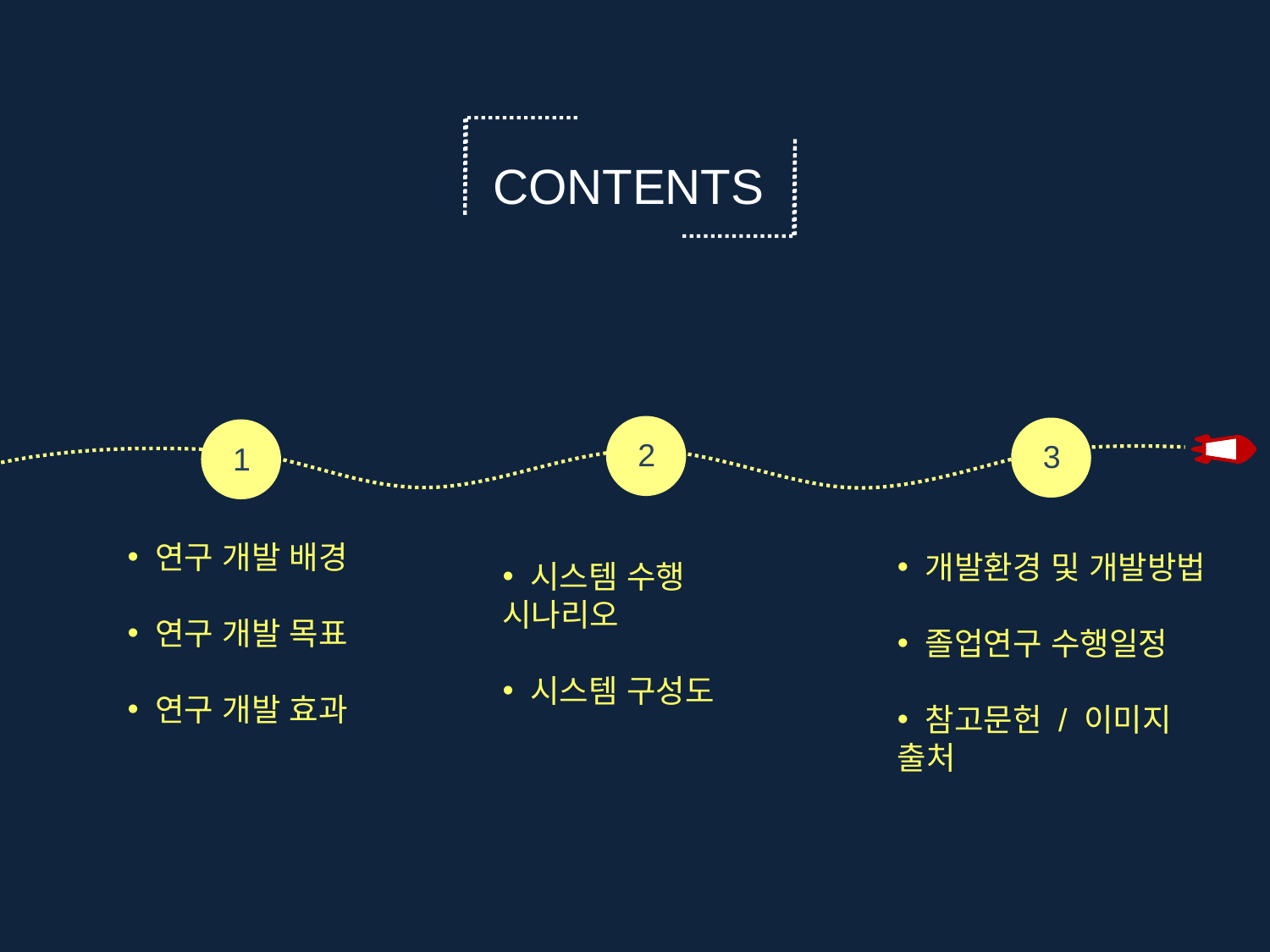

CONTENTS

2

3

1

 연구 개발 배경

 연구 개발 목표

 연구 개발 효과
 개발환경 및 개발방법

 졸업연구 수행일정

 참고문헌 / 이미지 출처
 시스템 수행 시나리오

 시스템 구성도